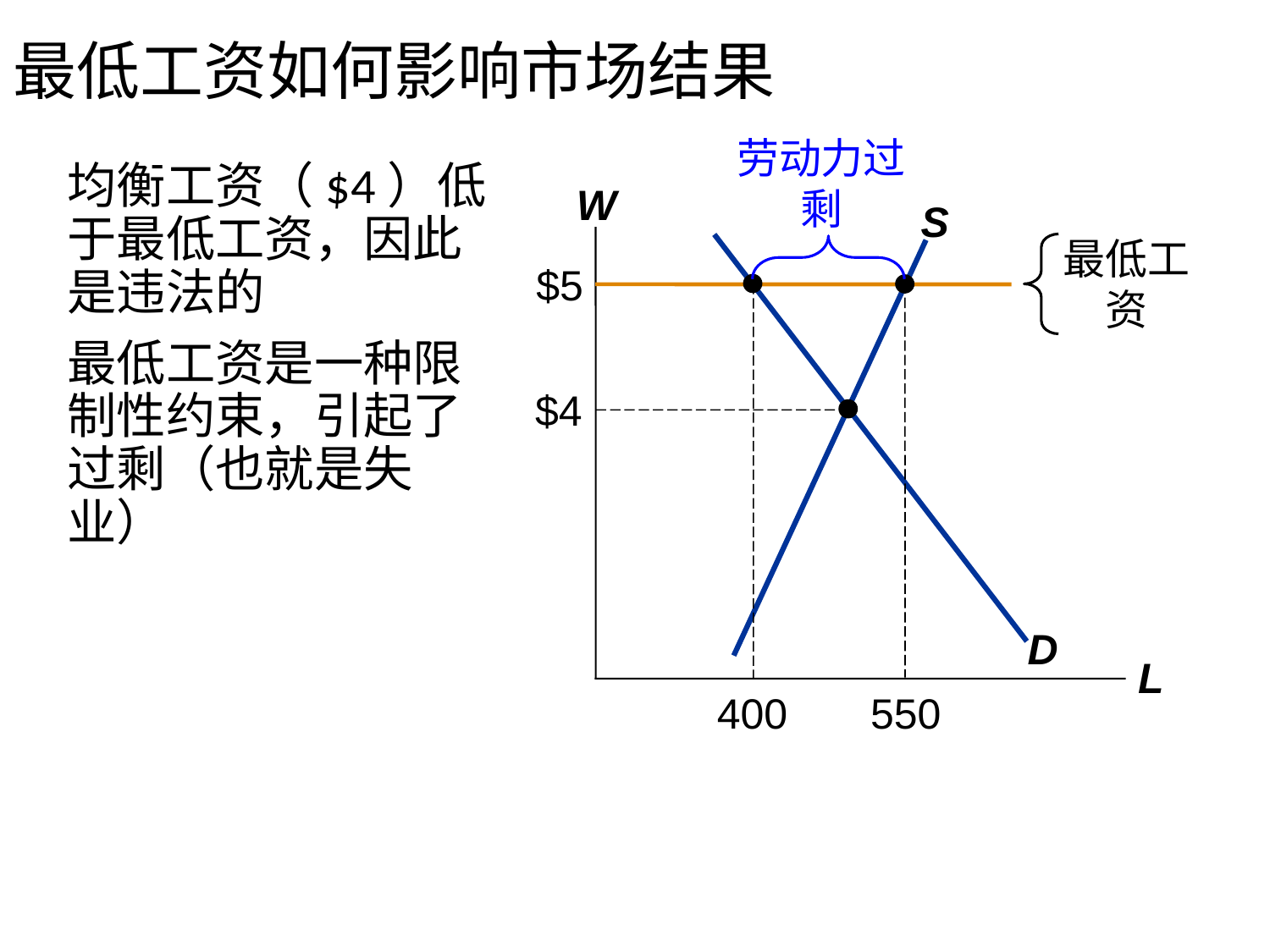

最低工资如何影响市场结果
#
劳动力过剩

均衡工资（$4）低于最低工资，因此是违法的
最低工资是一种限制性约束，引起了过剩（也就是失业）
W

L
S

最低工资

$5

D

400

550
$4